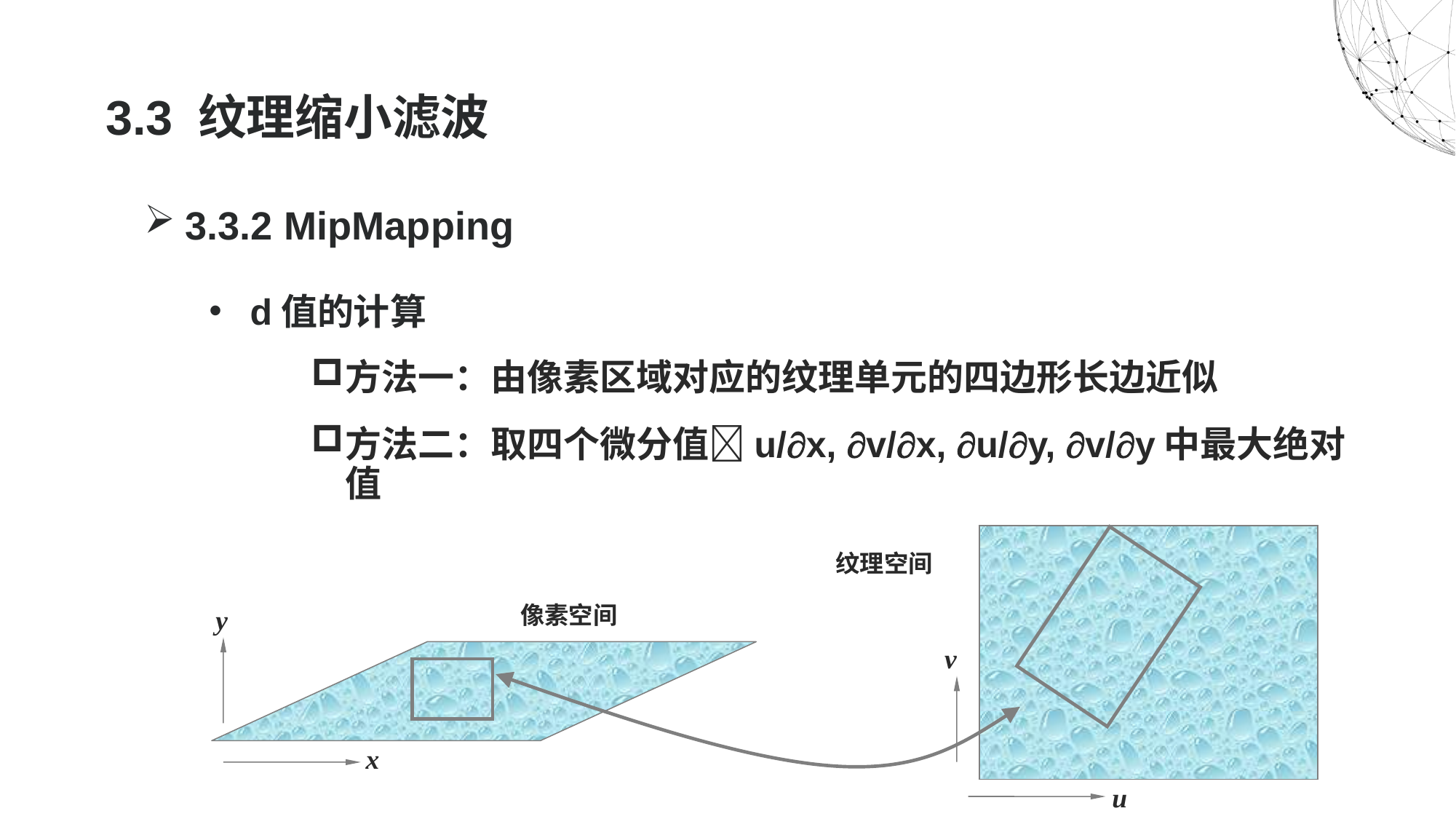

# 3.3 纹理缩小滤波
3.3.2 MipMapping
d值的计算
方法一：由像素区域对应的纹理单元的四边形长边近似
方法二：取四个微分值∂u/∂x, ∂v/∂x, ∂u/∂y, ∂v/∂y中最大绝对值

纹理空间

像素空间
y

v

x

u